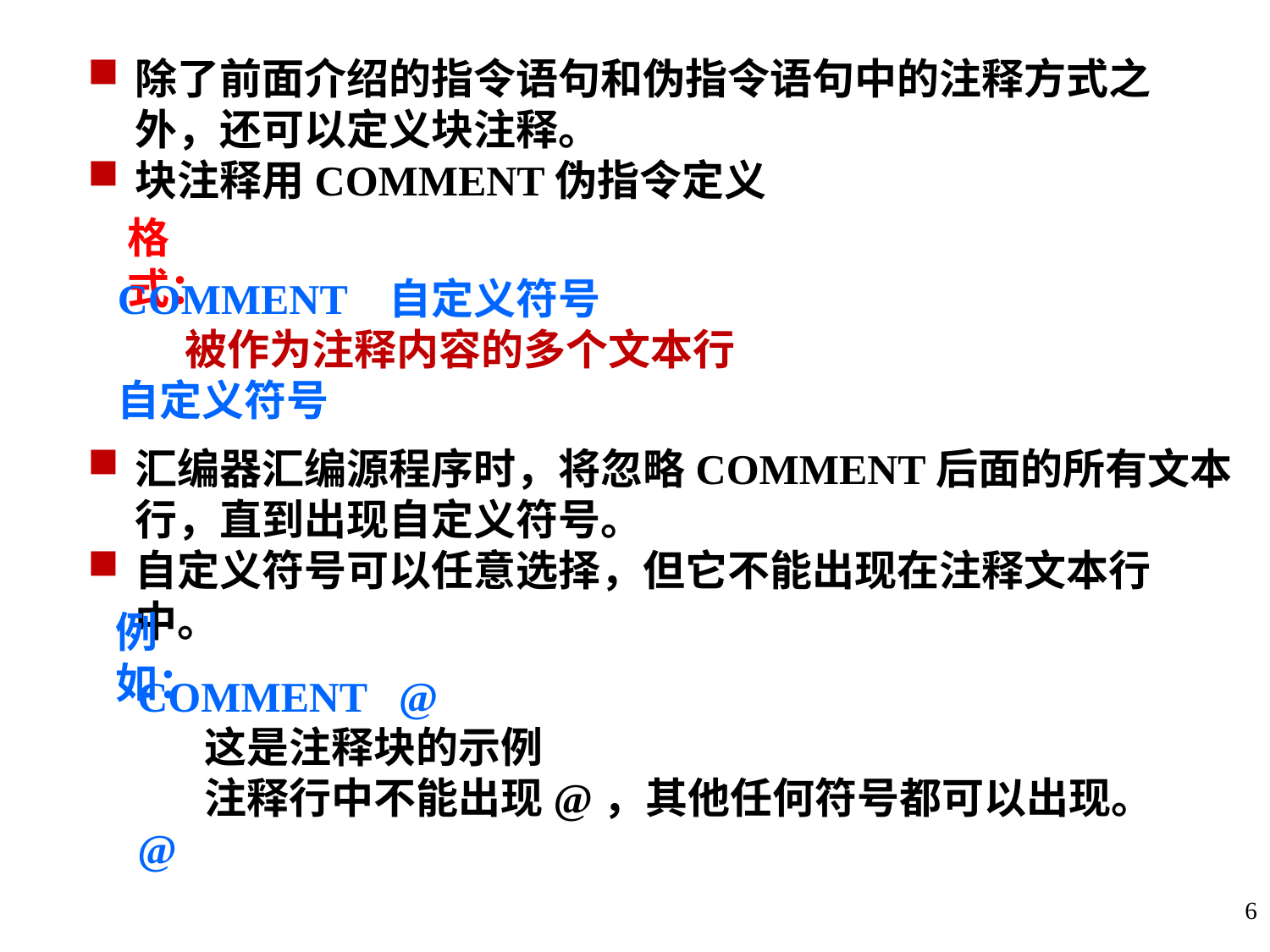

除了前面介绍的指令语句和伪指令语句中的注释方式之外，还可以定义块注释。
块注释用COMMENT伪指令定义
格式：
COMMENT   自定义符号
      被作为注释内容的多个文本行
自定义符号
汇编器汇编源程序时，将忽略COMMENT后面的所有文本行，直到出现自定义符号。
自定义符号可以任意选择，但它不能出现在注释文本行中。
例如：
COMMENT   @
      这是注释块的示例
      注释行中不能出现@，其他任何符号都可以出现。
@
6